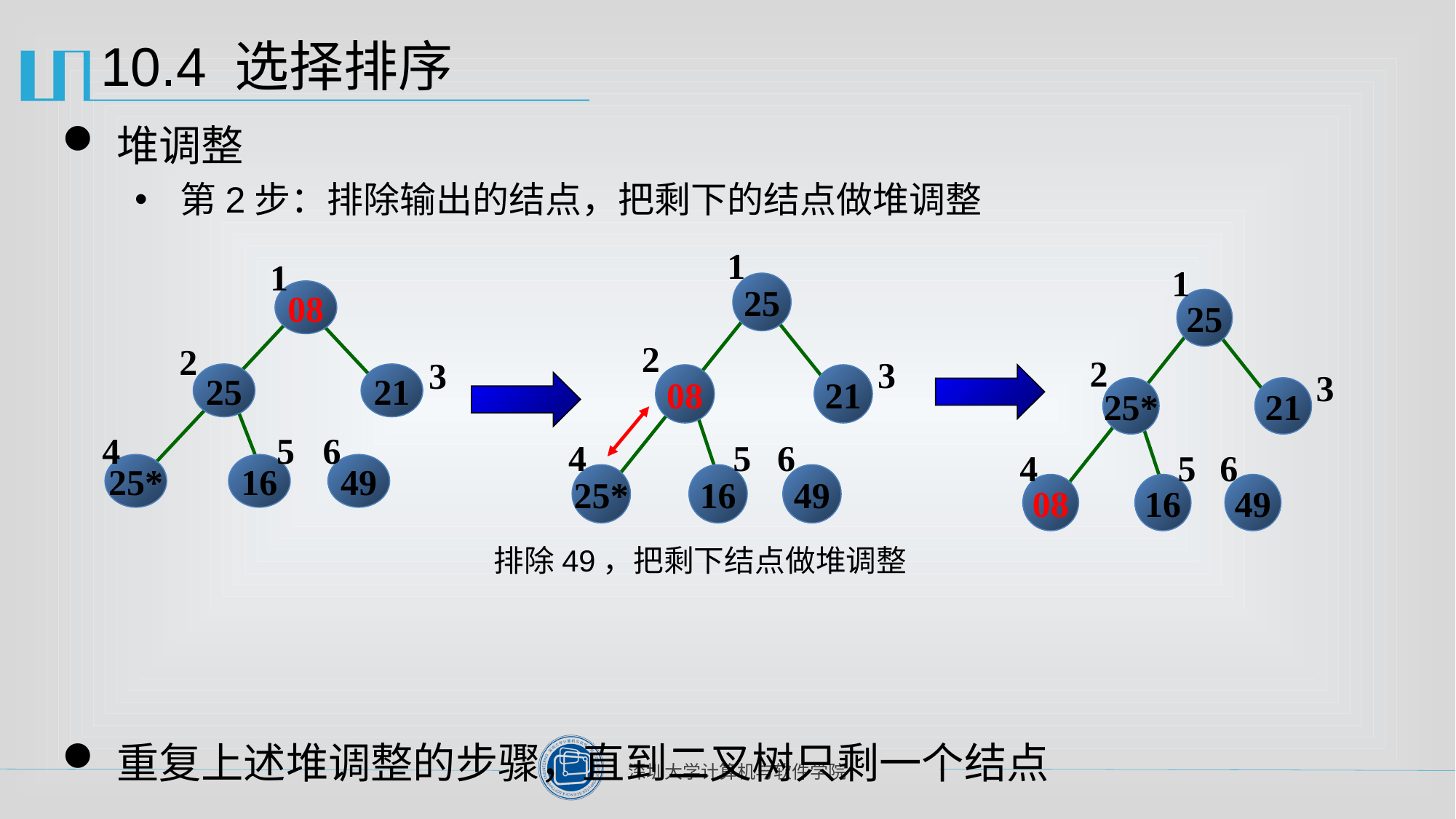

# 10.4 选择排序
堆调整
第2步：排除输出的结点，把剩下的结点做堆调整

重复上述堆调整的步骤，直到二叉树只剩一个结点

1
25

2
3
08
21

4
5
6
25*
16
49
1
08

2
3
25
21

4
5
6
25*
16
49
1
25

2
3
25*
21

4
5
6
08
16
49

排除49，把剩下结点做堆调整

66